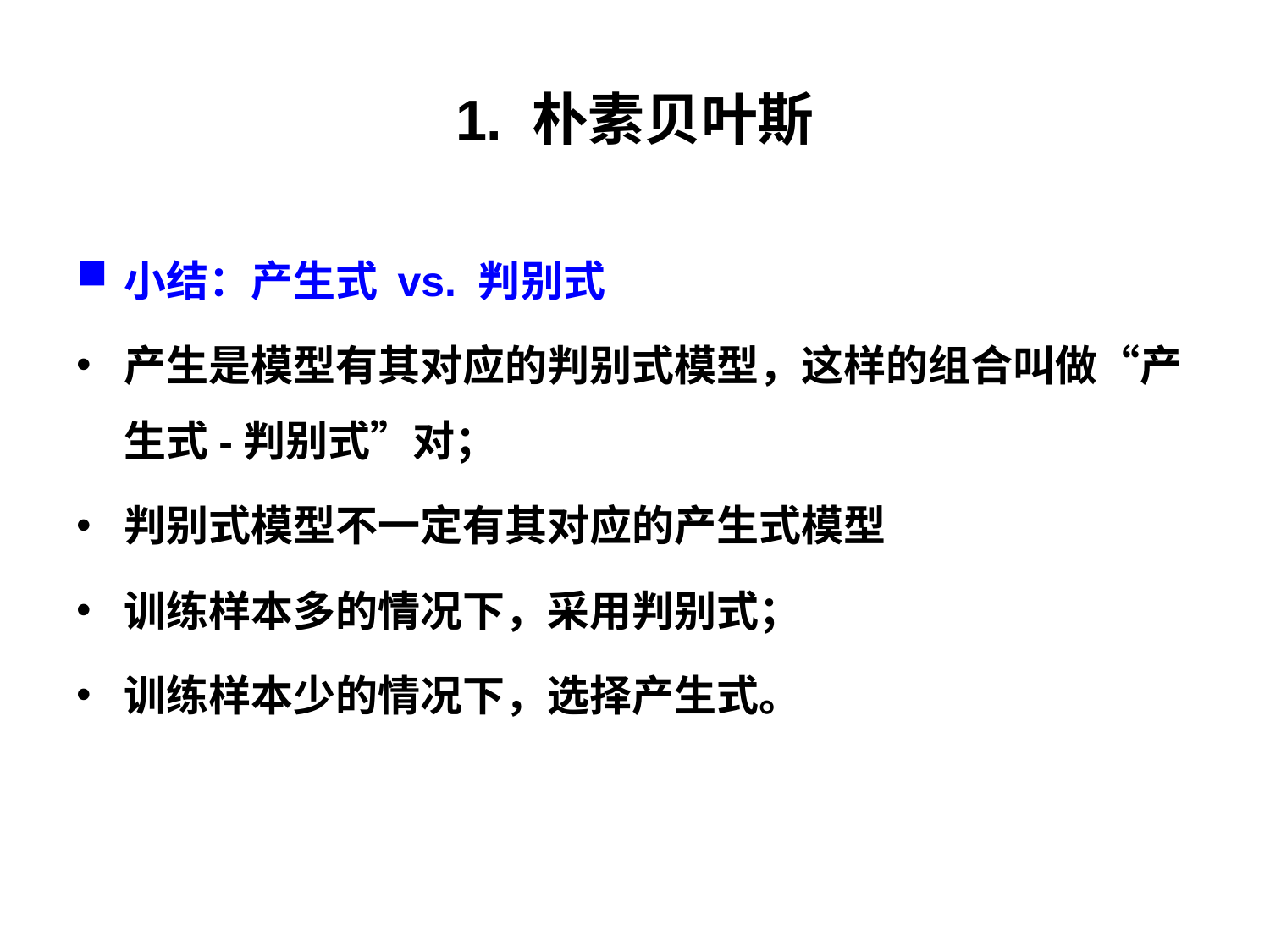

# 1. 朴素贝叶斯
小结：产生式 vs. 判别式
产生是模型有其对应的判别式模型，这样的组合叫做“产生式-判别式”对；
判别式模型不一定有其对应的产生式模型
训练样本多的情况下，采用判别式；
训练样本少的情况下，选择产生式。